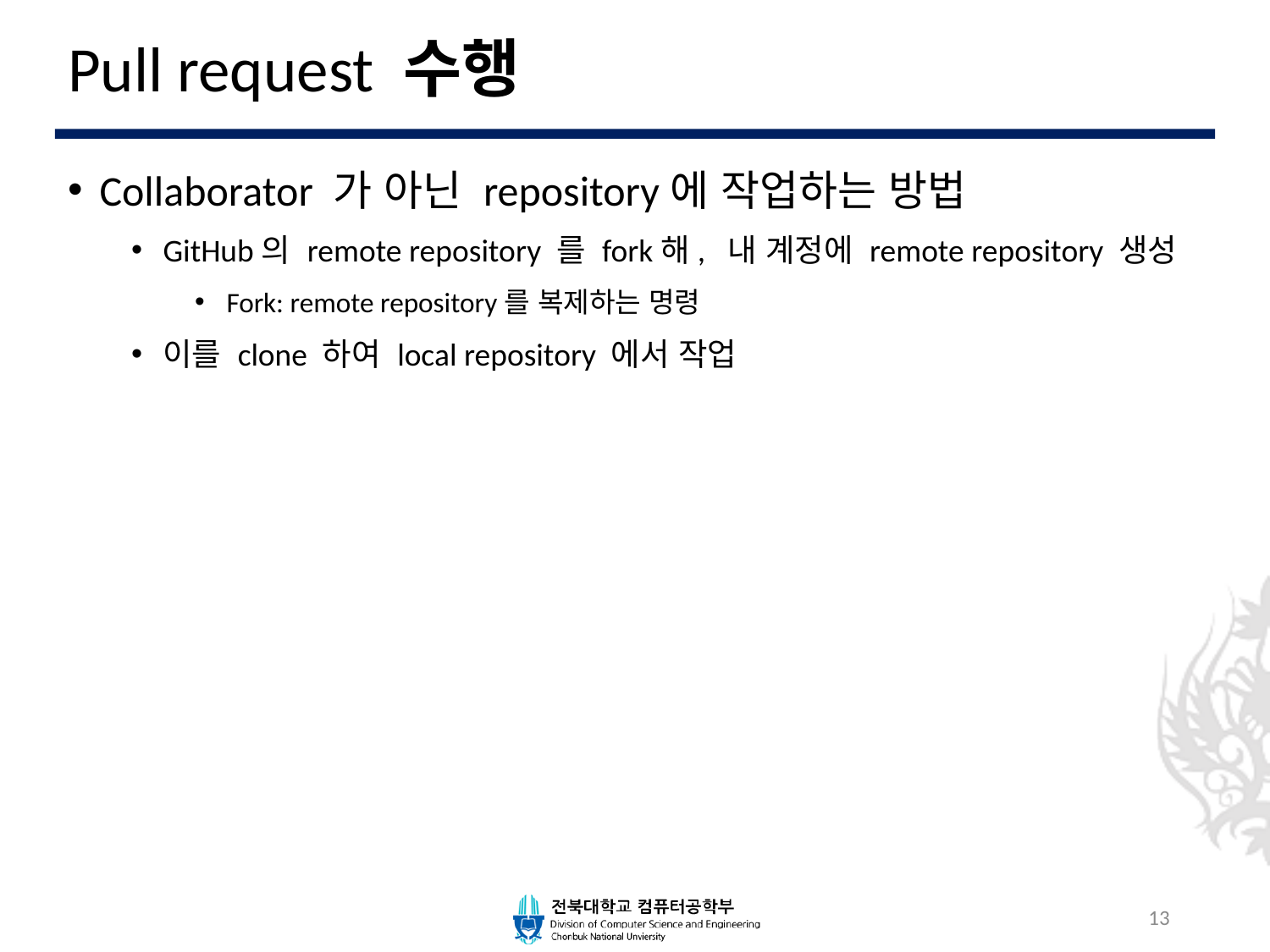

# Pull request 수행
Collaborator 가 아닌 repository에 작업하는 방법
GitHub의 remote repository 를 fork해,  내 계정에 remote repository 생성
Fork: remote repository를 복제하는 명령
이를 clone 하여 local repository 에서 작업

13